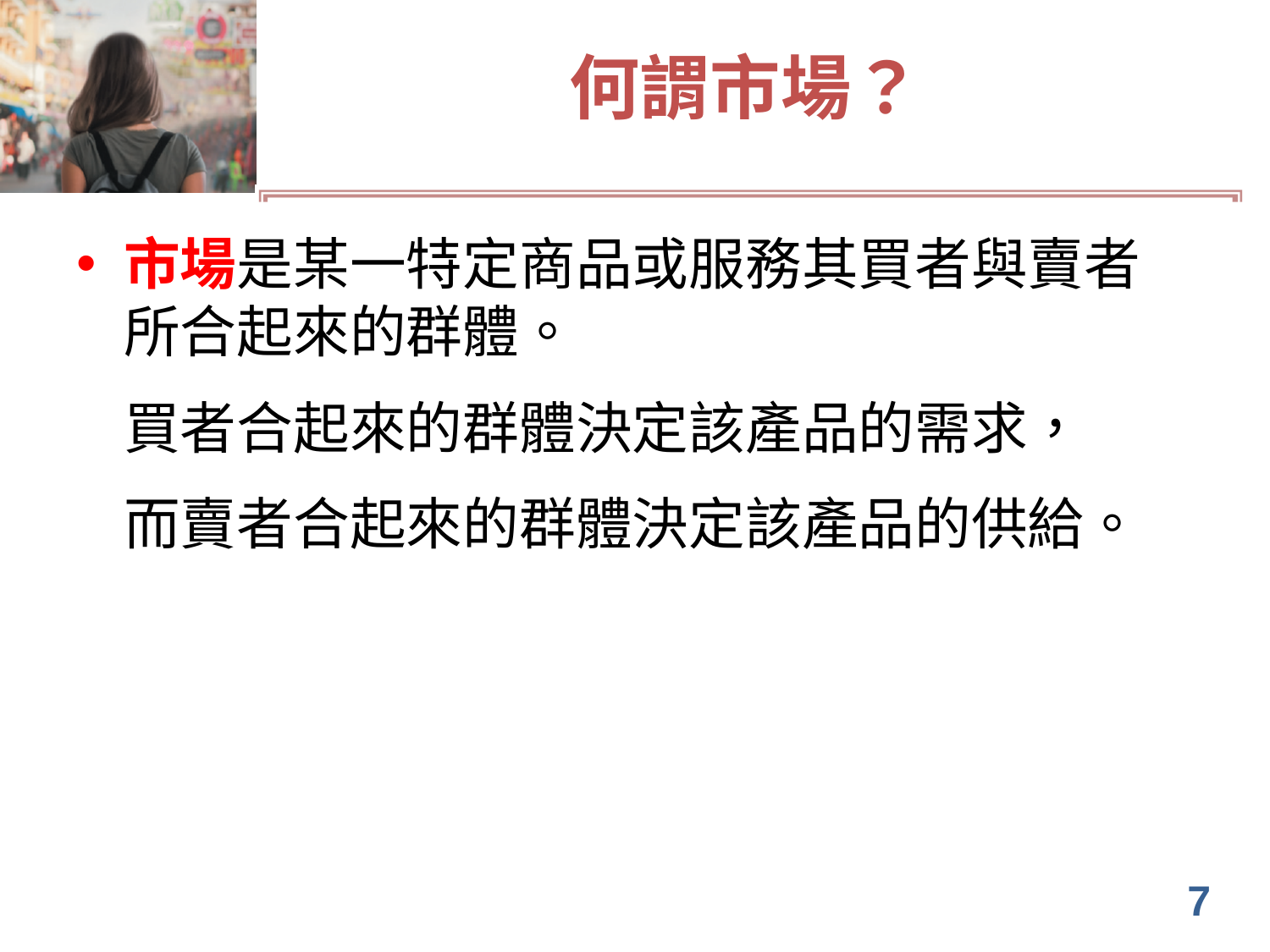

# 何謂市場？
市場是某一特定商品或服務其買者與賣者所合起來的群體。

	買者合起來的群體決定該產品的需求，

	而賣者合起來的群體決定該產品的供給。
7